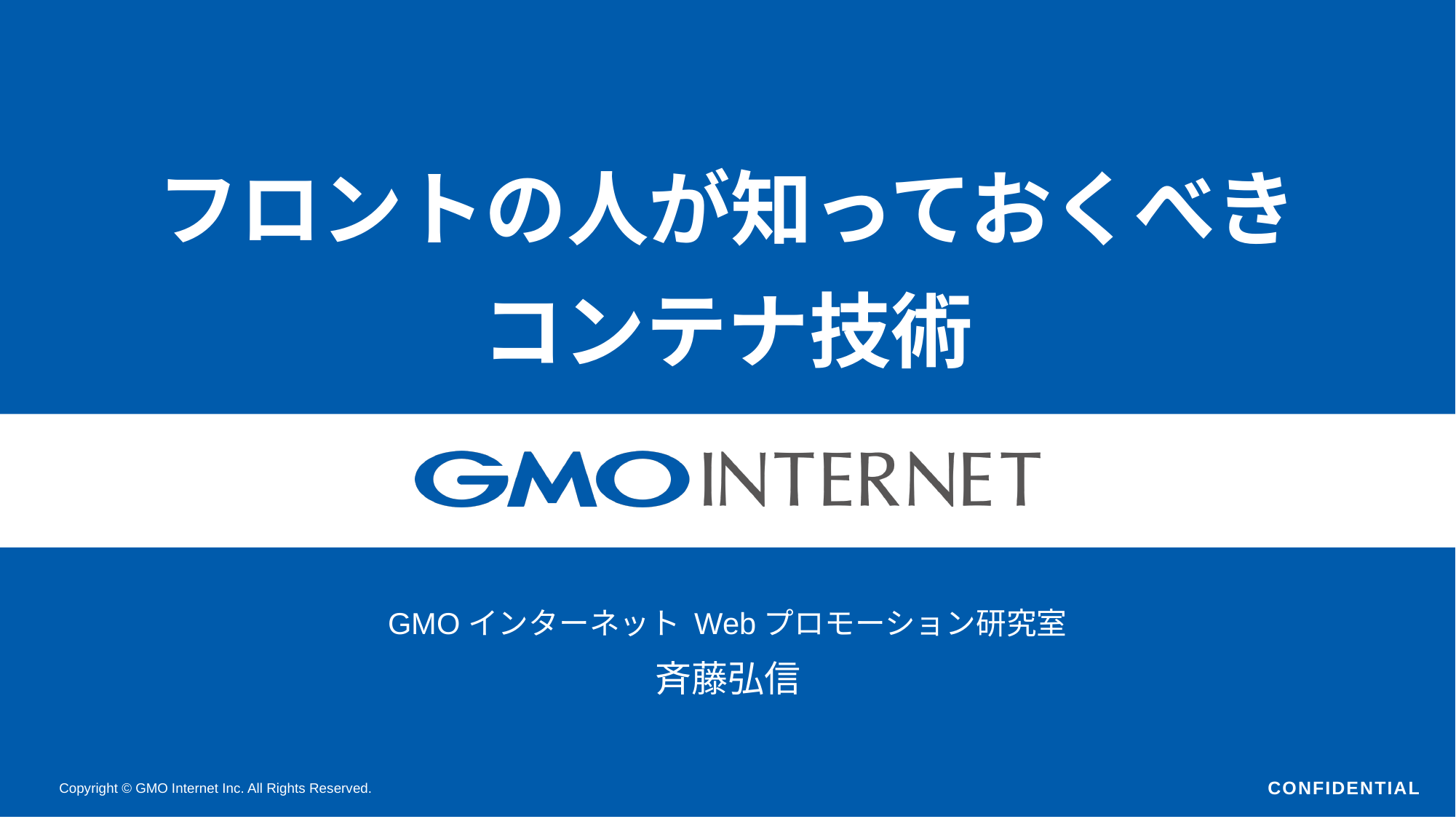

# フロントの人が知っておくべき コンテナ技術
GMOインターネット Webプロモーション研究室
斉藤弘信